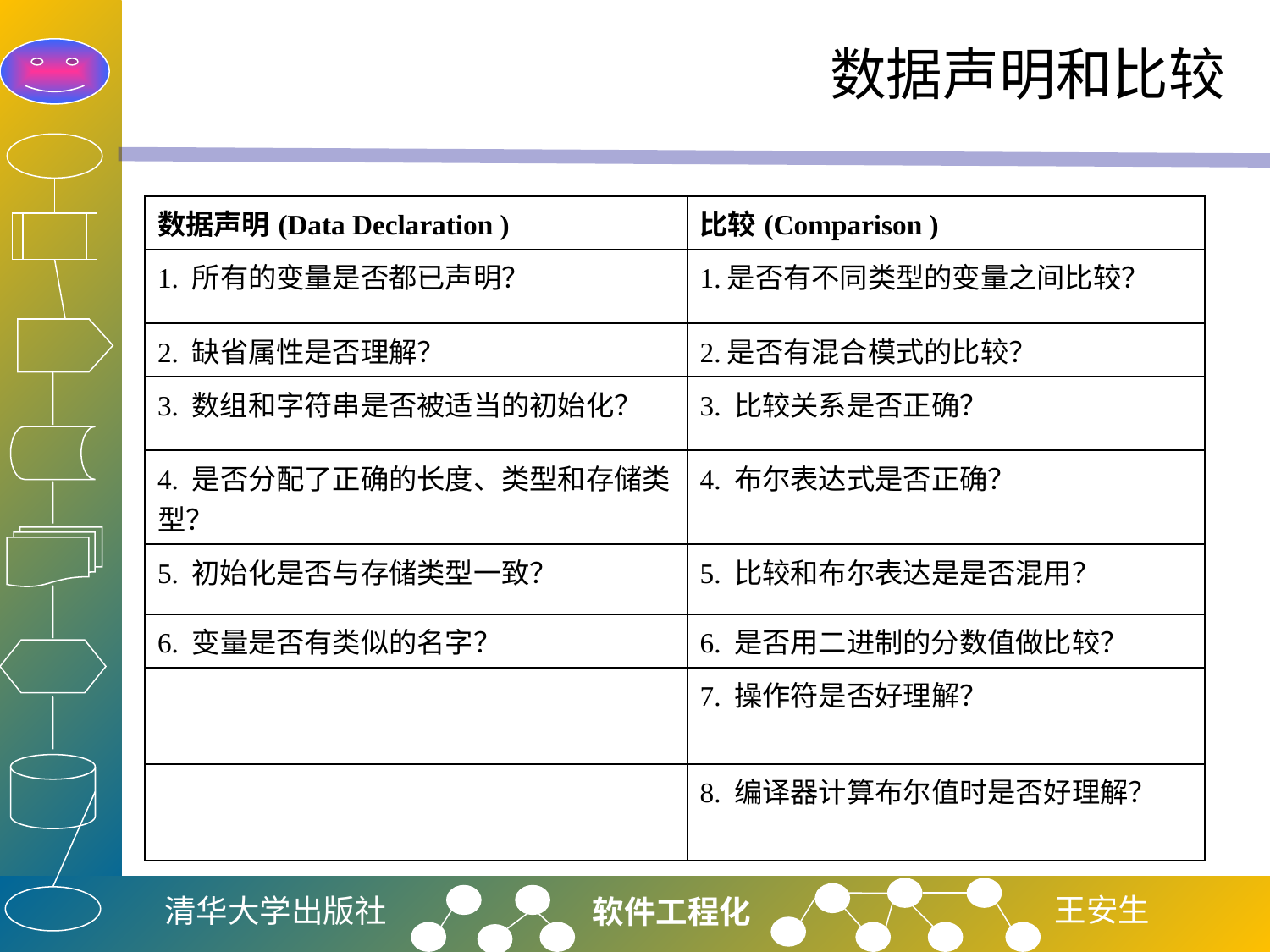

# 数据声明和比较
| 数据声明(Data Declaration ) | 比较(Comparison ) |
| --- | --- |
| 1. 所有的变量是否都已声明？ | 1.是否有不同类型的变量之间比较？ |
| 2. 缺省属性是否理解？ | 2.是否有混合模式的比较？ |
| 3. 数组和字符串是否被适当的初始化？ | 3. 比较关系是否正确？ |
| 4. 是否分配了正确的长度、类型和存储类型？ | 4. 布尔表达式是否正确？ |
| 5. 初始化是否与存储类型一致？ | 5. 比较和布尔表达是是否混用？ |
| 6. 变量是否有类似的名字？ | 6. 是否用二进制的分数值做比较？ |
|  | 7. 操作符是否好理解？ |
|  | 8. 编译器计算布尔值时是否好理解？ |